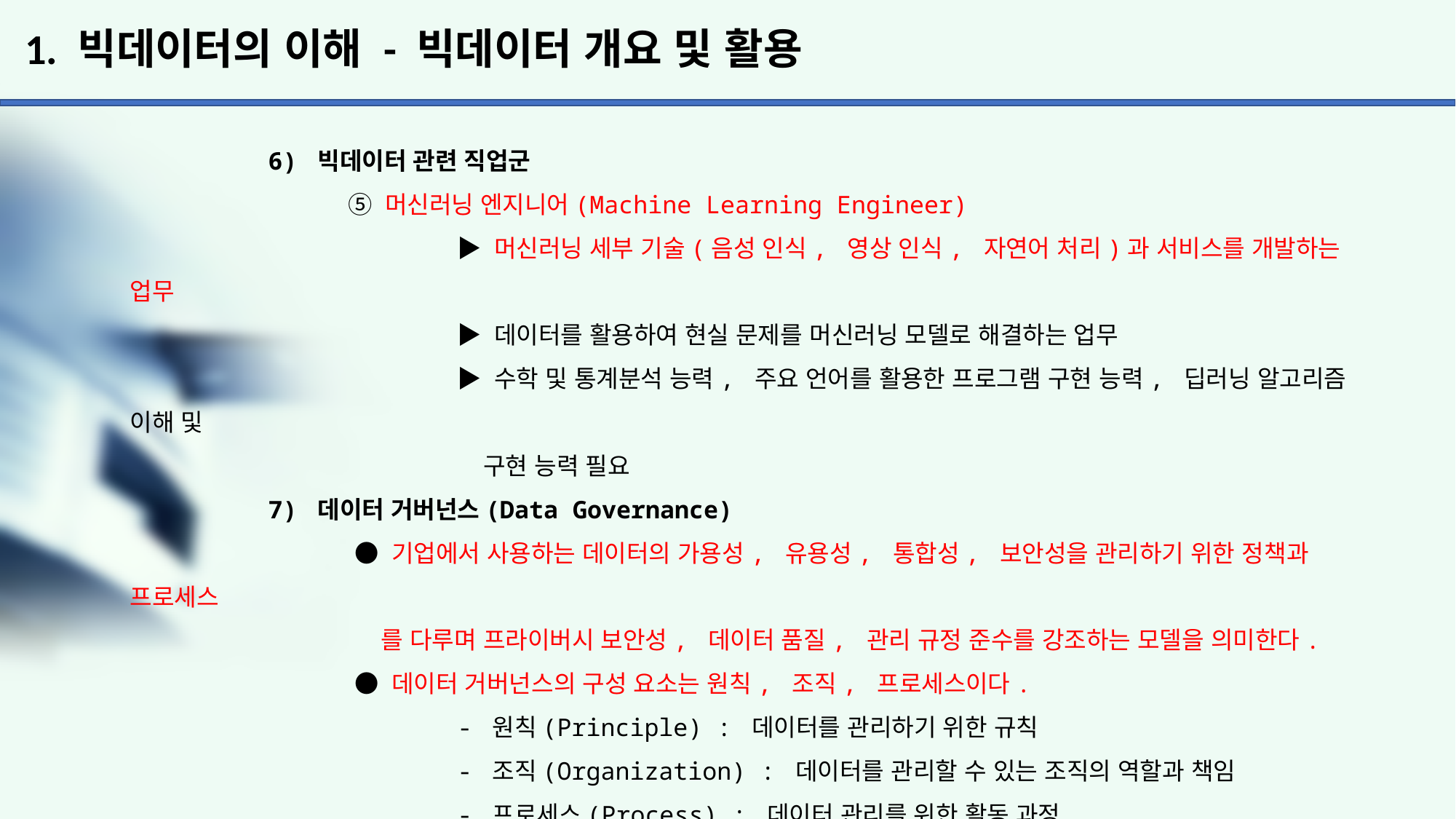

# 1. 빅데이터의 이해 - 빅데이터 개요 및 활용
	  6) 빅데이터 관련 직업군
		⑤ 머신러닝 엔지니어(Machine Learning Engineer)
			▶ 머신러닝 세부 기술(음성 인식, 영상 인식, 자연어 처리)과 서비스를 개발하는 업무
			▶ 데이터를 활용하여 현실 문제를 머신러닝 모델로 해결하는 업무
			▶ 수학 및 통계분석 능력, 주요 언어를 활용한 프로그램 구현 능력, 딥러닝 알고리즘 이해 및
			   구현 능력 필요
	  7) 데이터 거버넌스(Data Governance)
		 ● 기업에서 사용하는 데이터의 가용성, 유용성, 통합성, 보안성을 관리하기 위한 정책과 프로세스
		    를 다루며 프라이버시 보안성, 데이터 품질, 관리 규정 준수를 강조하는 모델을 의미한다.
		 ● 데이터 거버넌스의 구성 요소는 원칙, 조직, 프로세스이다.
			- 원칙(Principle) : 데이터를 관리하기 위한 규칙
			- 조직(Organization) : 데이터를 관리할 수 있는 조직의 역할과 책임
			- 프로세스(Process) : 데이터 관리를 위한 활동 과정